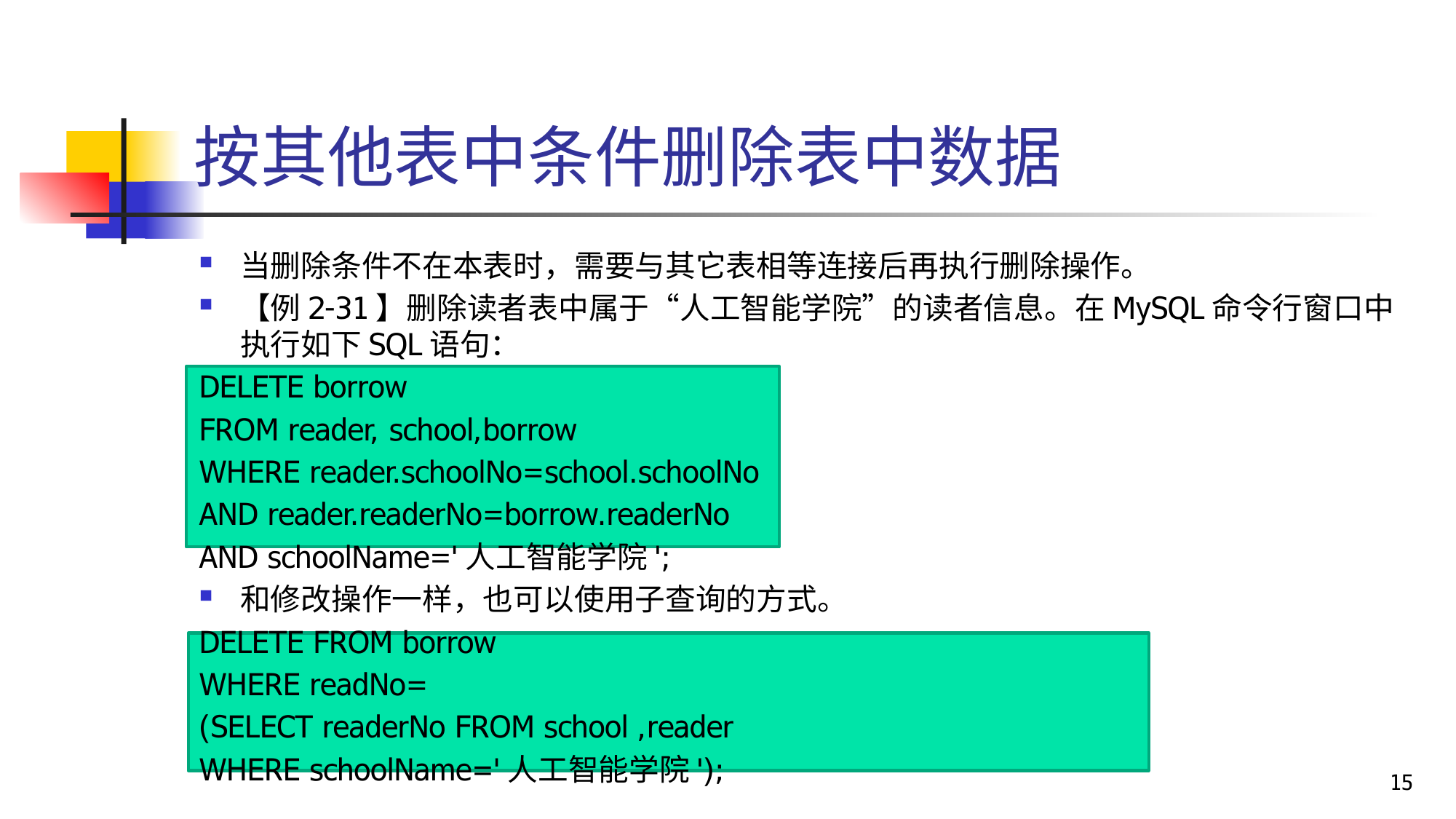

# 按其他表中条件删除表中数据
当删除条件不在本表时，需要与其它表相等连接后再执行删除操作。
【例2-31】删除读者表中属于“人工智能学院”的读者信息。在MySQL命令行窗口中执行如下SQL语句：
DELETE borrow
FROM reader, school,borrow
WHERE reader.schoolNo=school.schoolNo
AND reader.readerNo=borrow.readerNo
AND schoolName='人工智能学院';
和修改操作一样，也可以使用子查询的方式。
DELETE FROM borrow
WHERE readNo=
(SELECT readerNo FROM school ,reader
WHERE schoolName='人工智能学院');

15